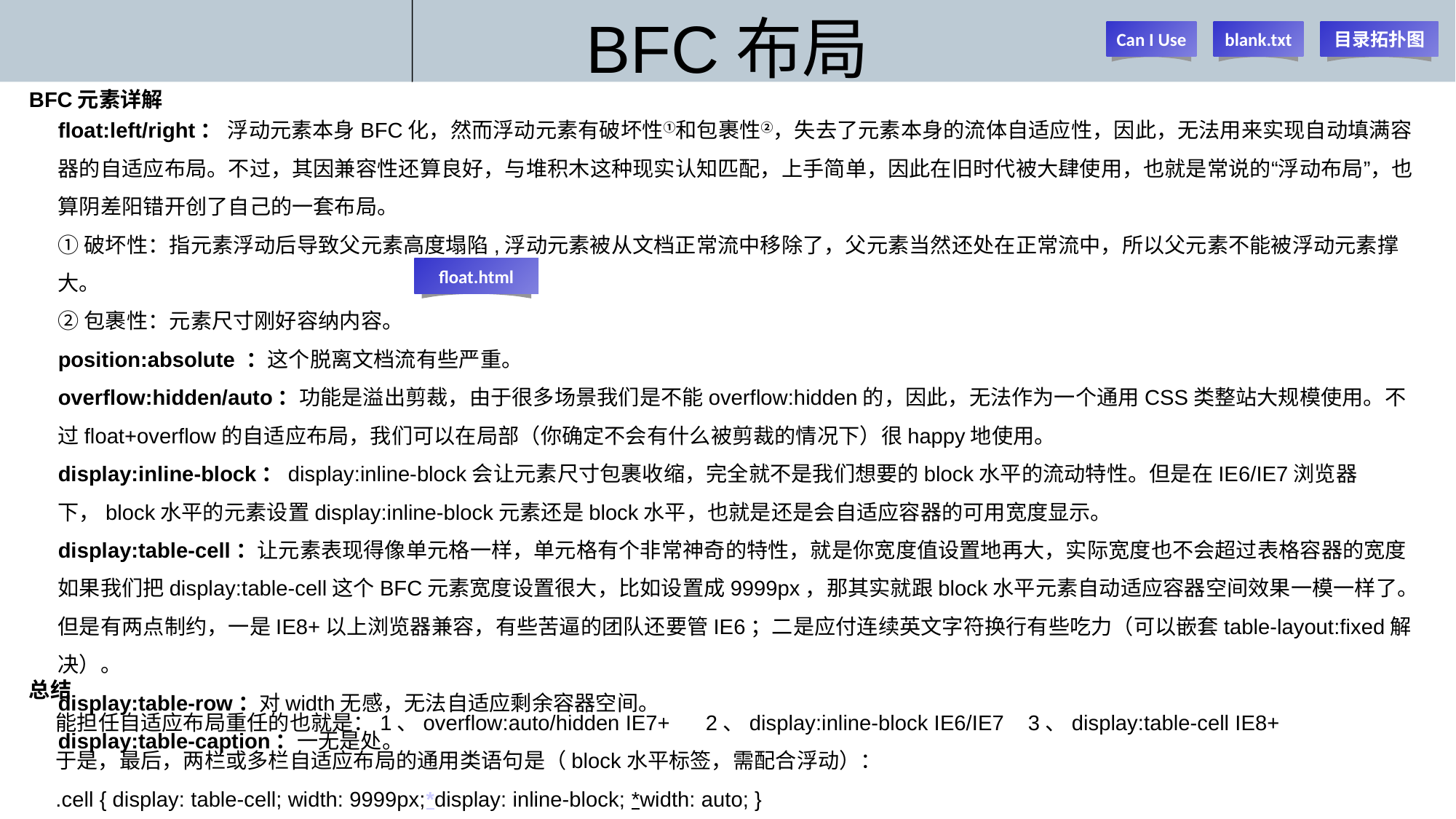

# BFC布局
Can I Use

blank.txt

目录拓扑图

BFC元素详解
float:left/right： 浮动元素本身BFC化，然而浮动元素有破坏性①和包裹性②，失去了元素本身的流体自适应性，因此，无法用来实现自动填满容器的自适应布局。不过，其因兼容性还算良好，与堆积木这种现实认知匹配，上手简单，因此在旧时代被大肆使用，也就是常说的“浮动布局”，也算阴差阳错开创了自己的一套布局。
①破坏性：指元素浮动后导致父元素高度塌陷,浮动元素被从文档正常流中移除了，父元素当然还处在正常流中，所以父元素不能被浮动元素撑大。
②包裹性：元素尺寸刚好容纳内容。
position:absolute ：这个脱离文档流有些严重。
overflow:hidden/auto：功能是溢出剪裁，由于很多场景我们是不能overflow:hidden的，因此，无法作为一个通用CSS类整站大规模使用。不过float+overflow的自适应布局，我们可以在局部（你确定不会有什么被剪裁的情况下）很happy地使用。
display:inline-block：display:inline-block会让元素尺寸包裹收缩，完全就不是我们想要的block水平的流动特性。但是在IE6/IE7浏览器下，block水平的元素设置display:inline-block元素还是block水平，也就是还是会自适应容器的可用宽度显示。
display:table-cell：让元素表现得像单元格一样，单元格有个非常神奇的特性，就是你宽度值设置地再大，实际宽度也不会超过表格容器的宽度如果我们把display:table-cell这个BFC元素宽度设置很大，比如设置成9999px，那其实就跟block水平元素自动适应容器空间效果一模一样了。但是有两点制约，一是IE8+以上浏览器兼容，有些苦逼的团队还要管IE6；二是应付连续英文字符换行有些吃力（可以嵌套table-layout:fixed解决）。
display:table-row：对width无感，无法自适应剩余容器空间。
display:table-caption：一无是处。
float.html

总结
能担任自适应布局重任的也就是：1、overflow:auto/hidden IE7+      2、display:inline-block IE6/IE7    3、display:table-cell IE8+
于是，最后，两栏或多栏自适应布局的通用类语句是（block水平标签，需配合浮动）：
.cell { display: table-cell; width: 9999px;*display: inline-block; *width: auto; }